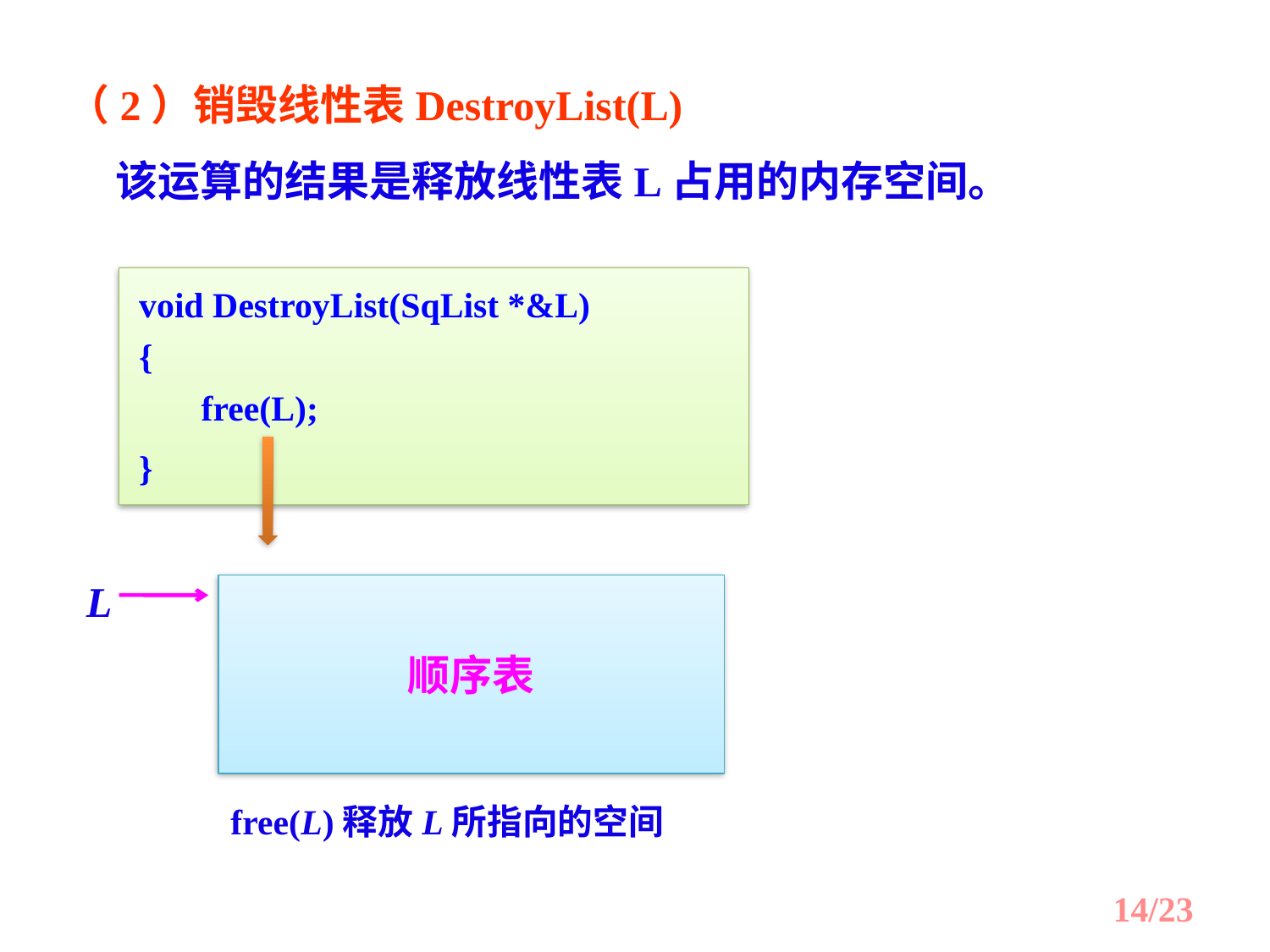

（2）销毁线性表DestroyList(L)
    该运算的结果是释放线性表L占用的内存空间。
void DestroyList(SqList *&L)
{
       free(L);
}

L
顺序表
free(L)释放L所指向的空间
14/23